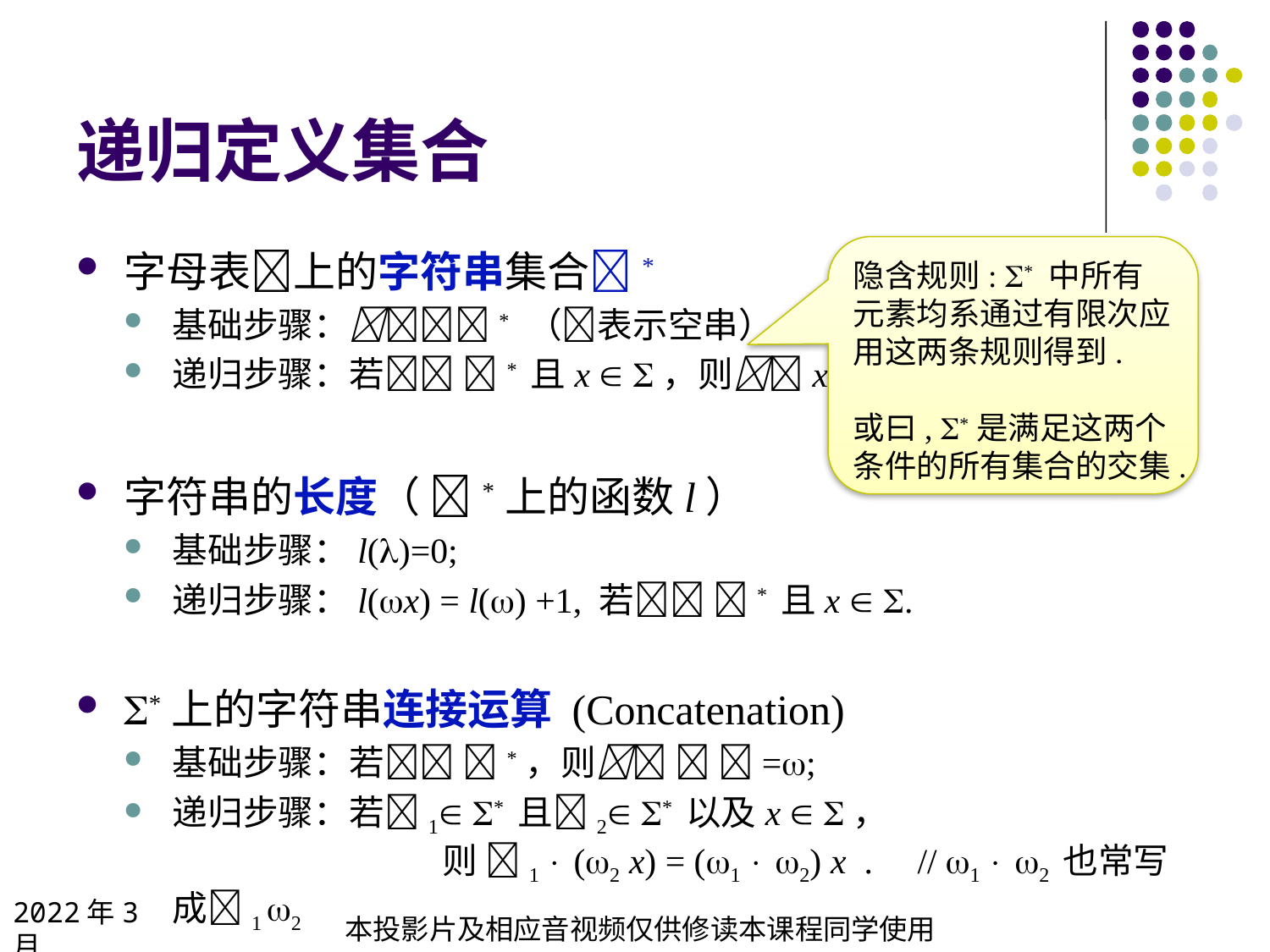

# 递归定义集合
隐含规则: Σ* 中所有元素均系通过有限次应用这两条规则得到.

或曰, Σ*是满足这两个条件的所有集合的交集.
字母表Σ上的字符串集合Σ*
基础步骤： λ∈Σ* （λ表示空串）;
递归步骤：若ω∈ Σ* 且x ∈ Σ，则 ωx∈ Σ* .

字符串的长度（ Σ*上的函数l）
基础步骤：l(λ)=0;
递归步骤：l(ωx) = l(ω) +1, 若ω∈ Σ* 且x ∈ Σ.

Σ*上的字符串连接运算 (Concatenation)
基础步骤：若ω∈ Σ*，则 ω ⋅ λ=ω;
递归步骤：若ω1∈ Σ* 且ω2∈ Σ* 以及x ∈ Σ，
		  则 ω1 ⋅ (ω2 x) = (ω1 ⋅ ω2) x  .     // ω1 ⋅ ω2 也常写成ω1 ω2
2022年3月
本投影片及相应音视频仅供修读本课程同学使用
37